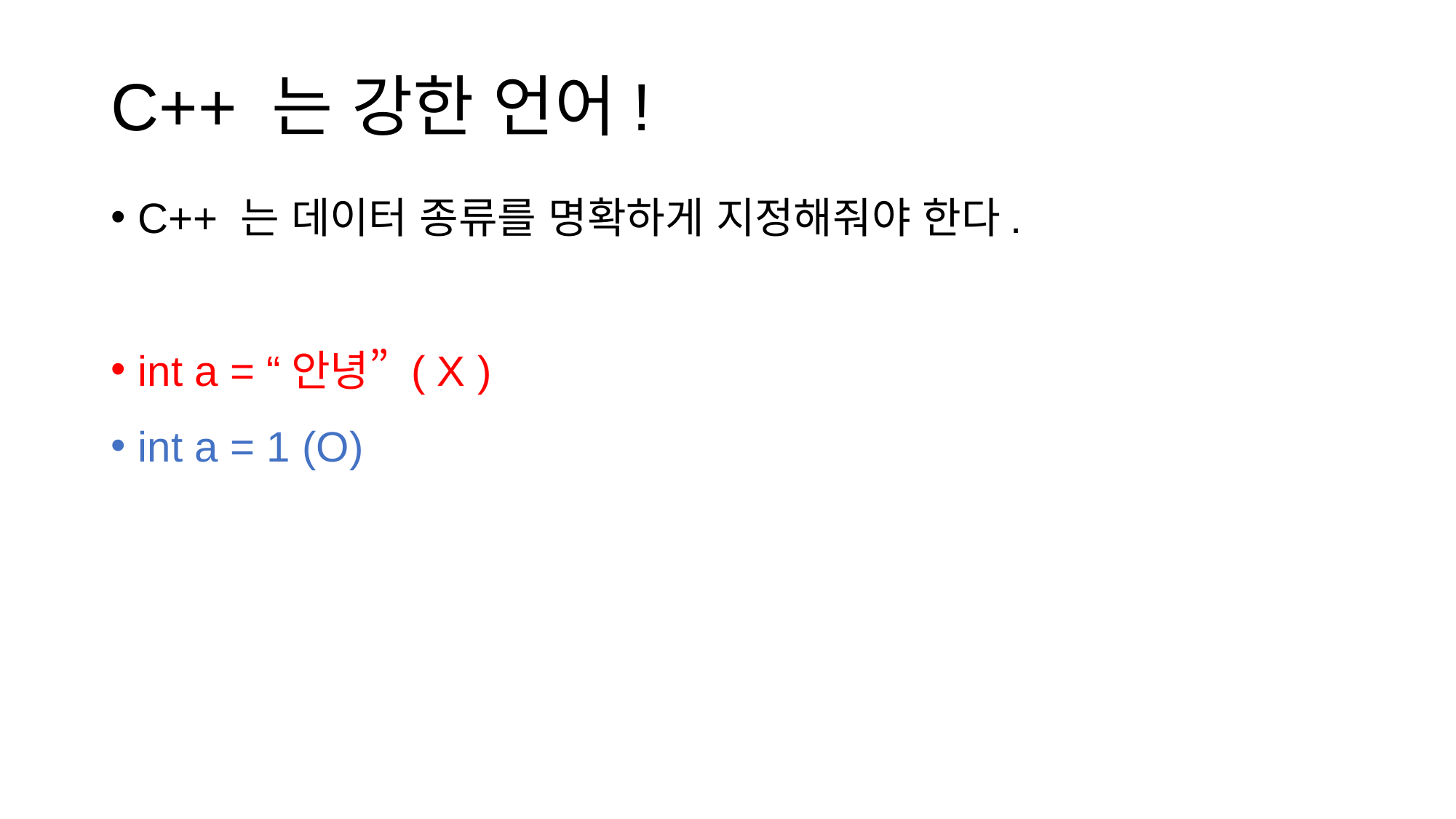

# C++ 는 강한 언어!
C++ 는 데이터 종류를 명확하게 지정해줘야 한다.

int a = “안녕” ( X )
int a = 1 (O)